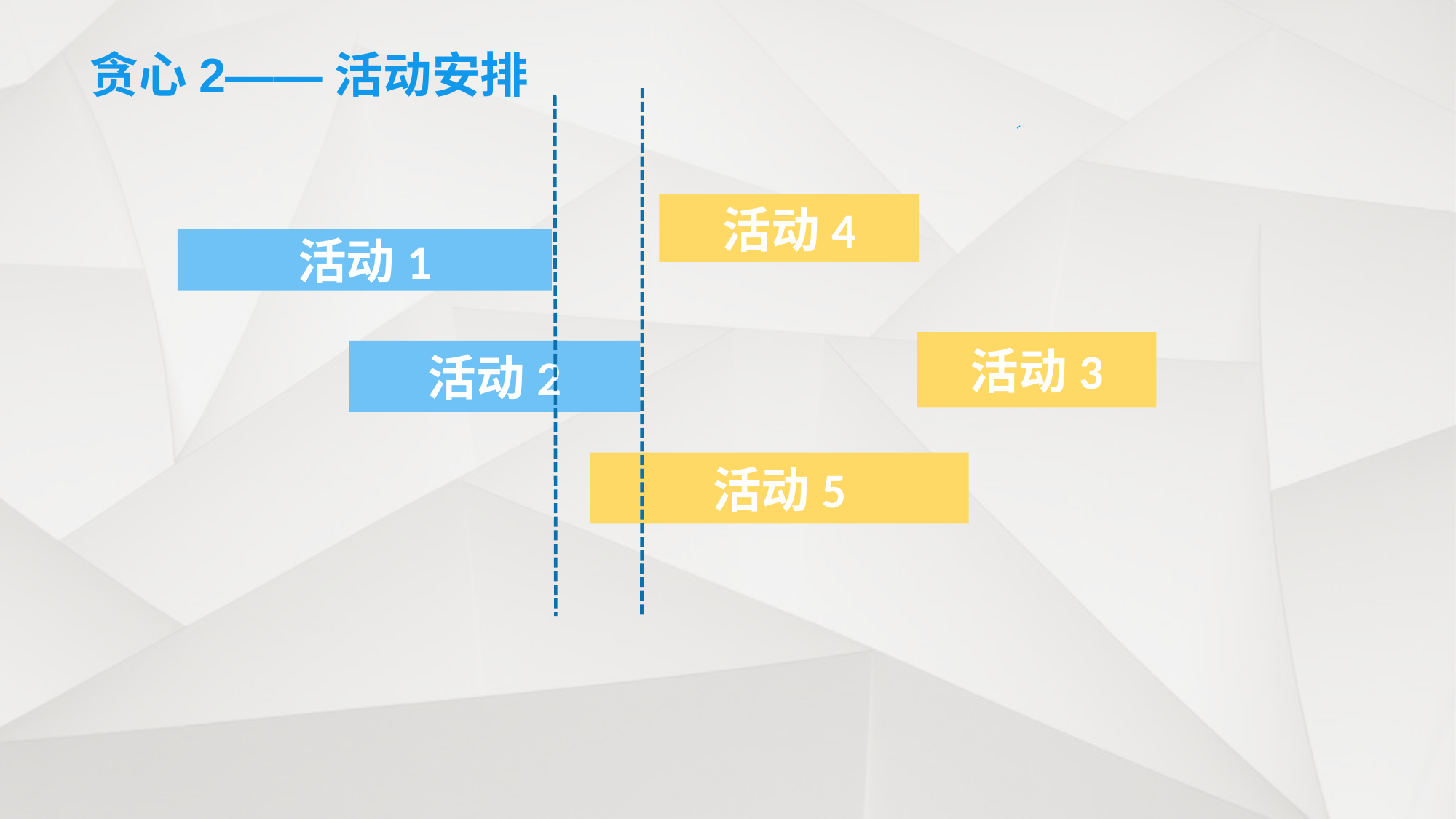

# 贪心2——活动安排

活动4
活动1
活动3
活动2
活动5